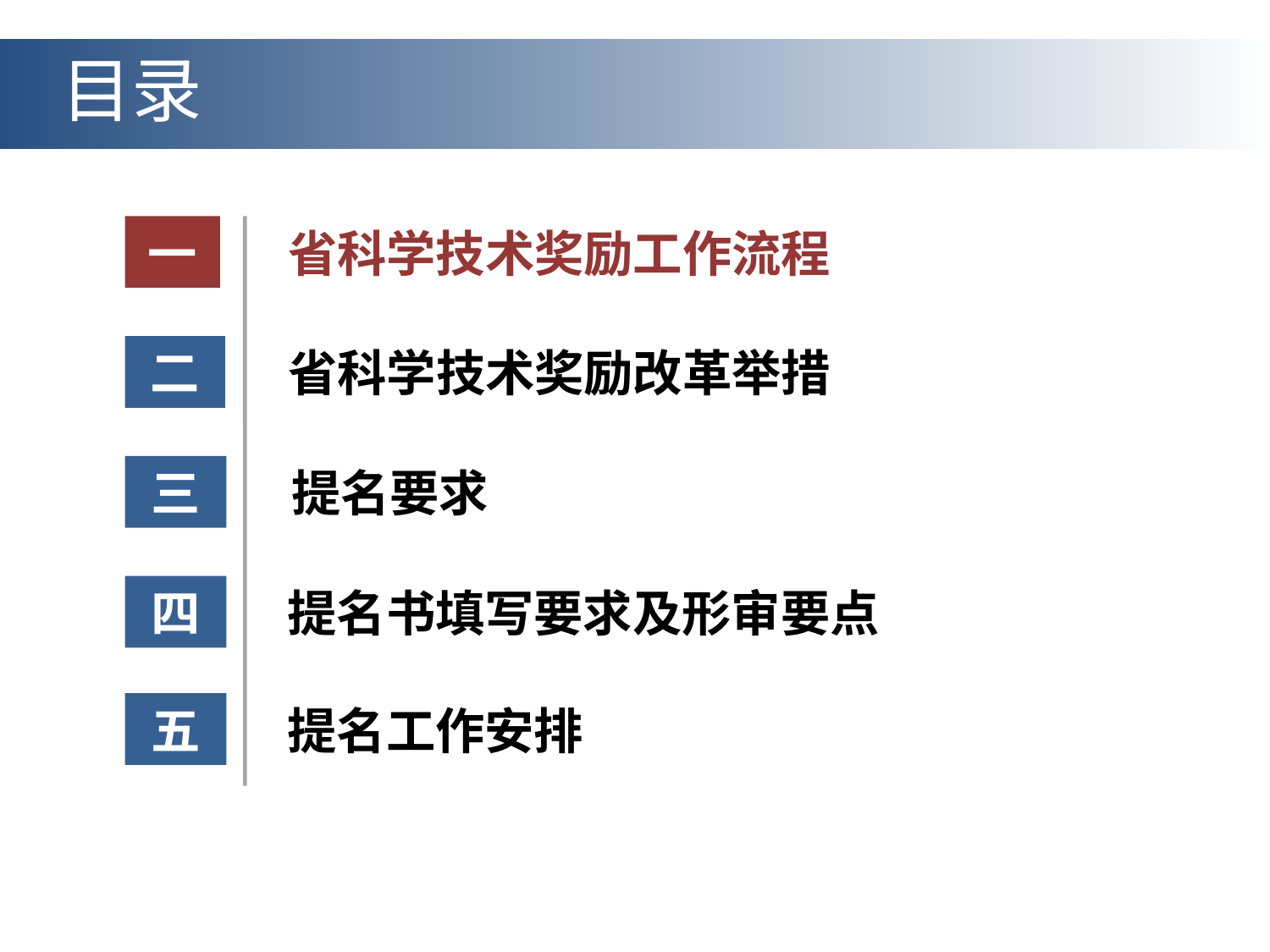

目录
  目录
一

省科学技术奖励工作流程
二
省科学技术奖励改革举措
三
提名要求
四
提名书填写要求及形审要点
五
提名工作安排